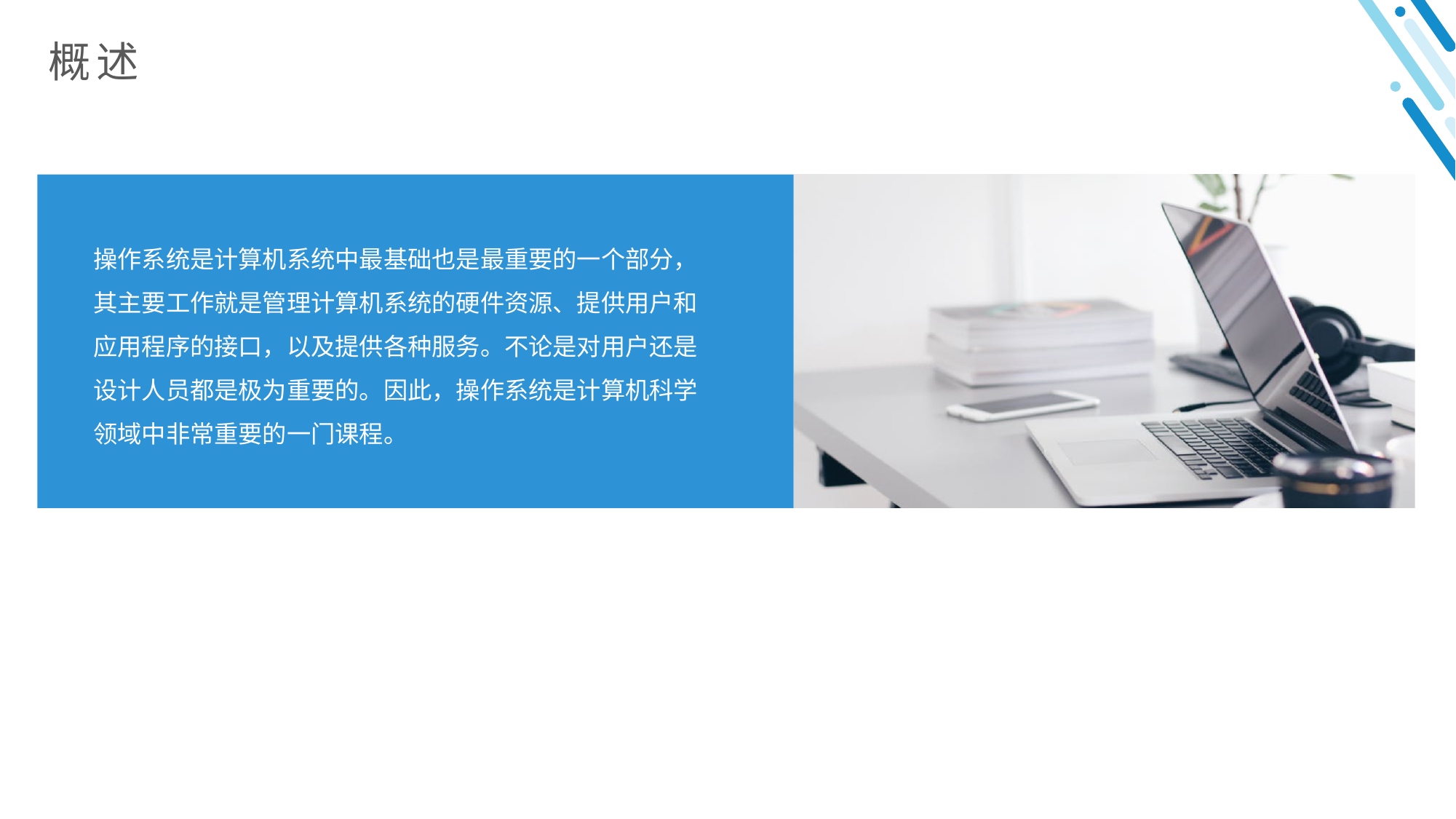

概述

操作系统是计算机系统中最基础也是最重要的一个部分，其主要工作就是管理计算机系统的硬件资源、提供用户和应用程序的接口，以及提供各种服务。不论是对用户还是设计人员都是极为重要的。因此，操作系统是计算机科学领域中非常重要的一门课程。